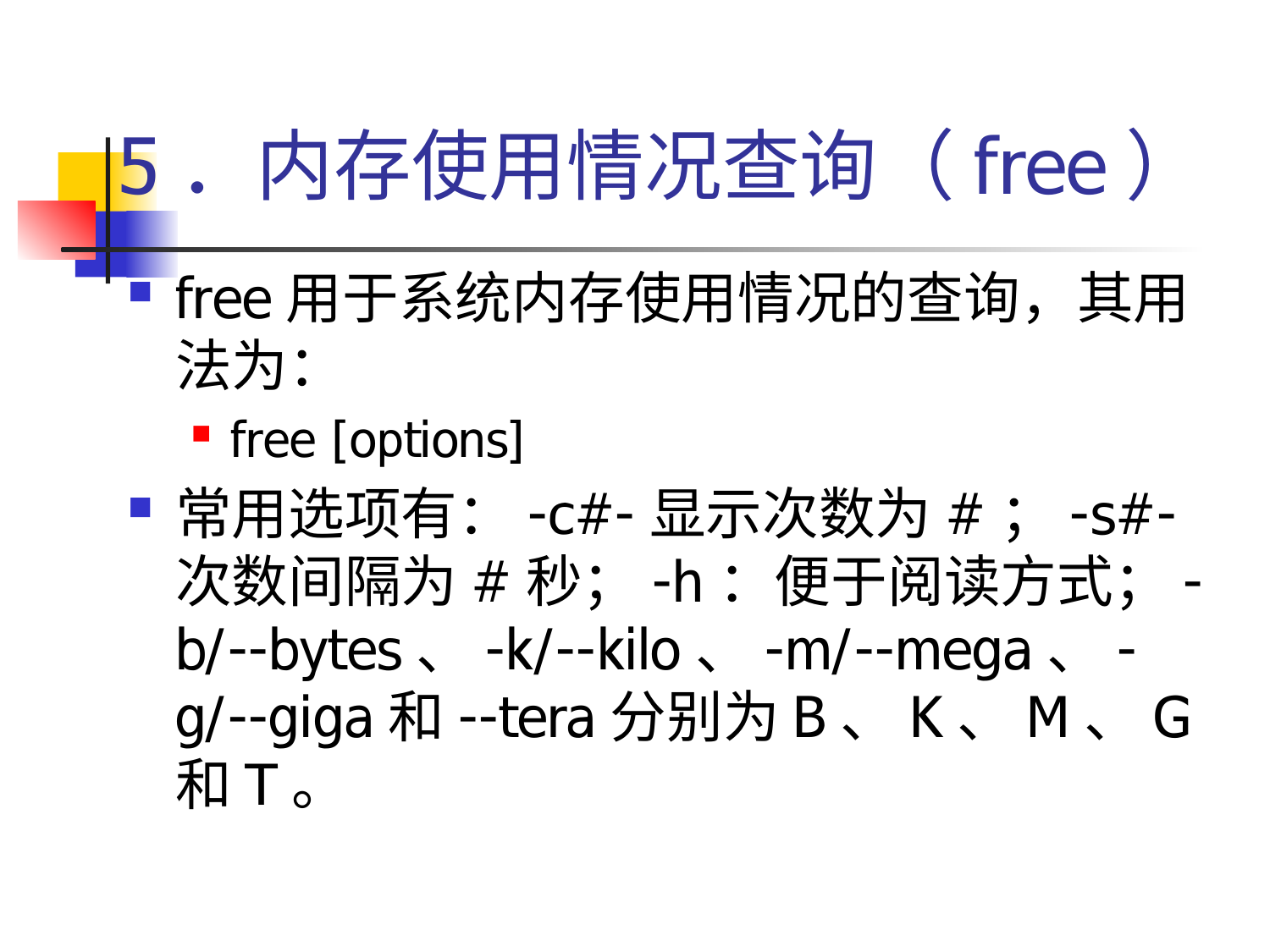

# 5．内存使用情况查询（free）
free用于系统内存使用情况的查询，其用法为：
free [options]
常用选项有：-c#-显示次数为#；-s#-次数间隔为#秒；-h：便于阅读方式；-b/--bytes、-k/--kilo、-m/--mega、-g/--giga和--tera分别为B、K、M、G和T。